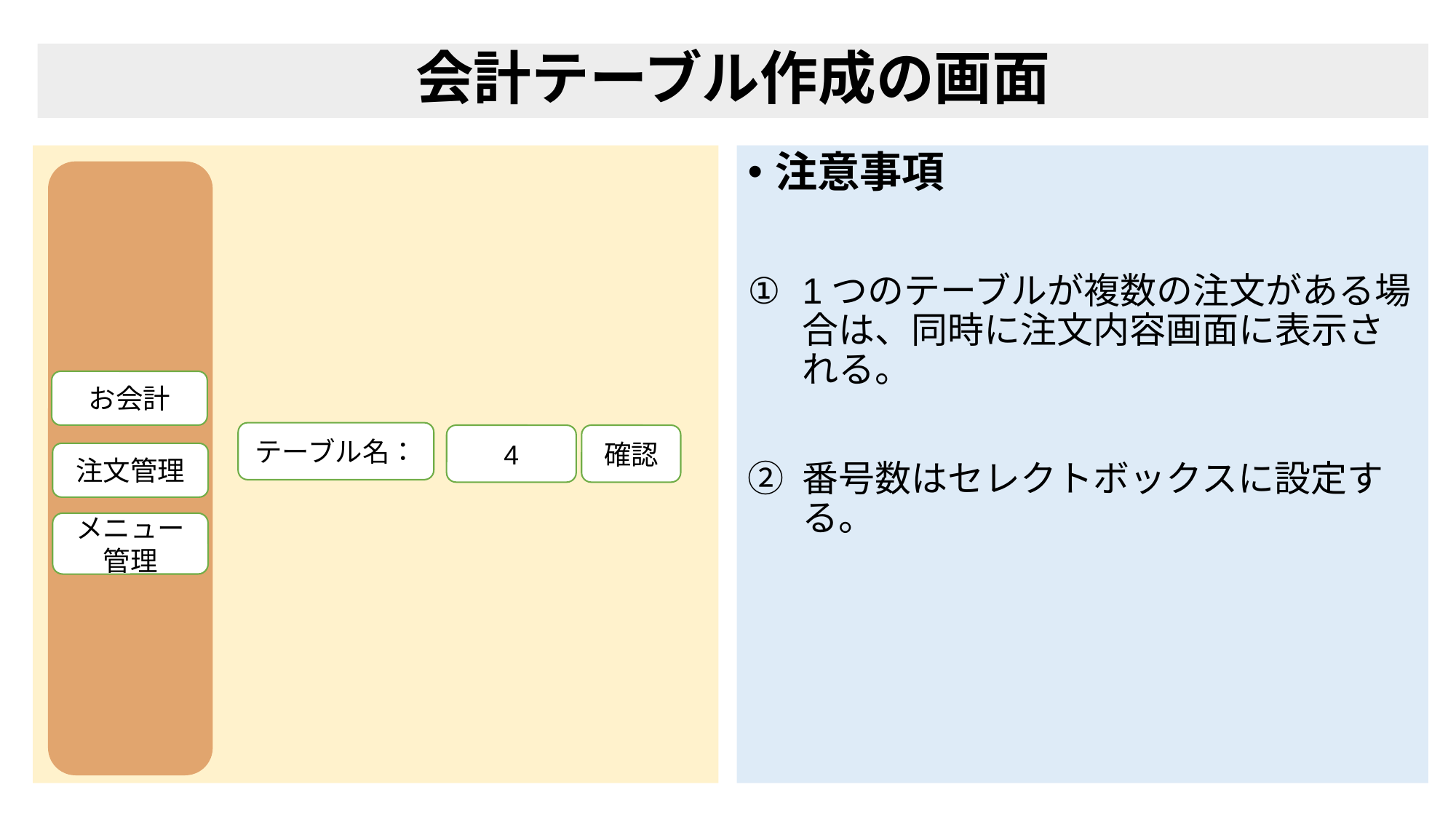

# 会計テーブル作成の画面

注意事項

1つのテーブルが複数の注文がある場合は、同時に注文内容画面に表示される。

番号数はセレクトボックスに設定する。

お会計
テーブル名：
4
確認
注文管理
メニュー管理